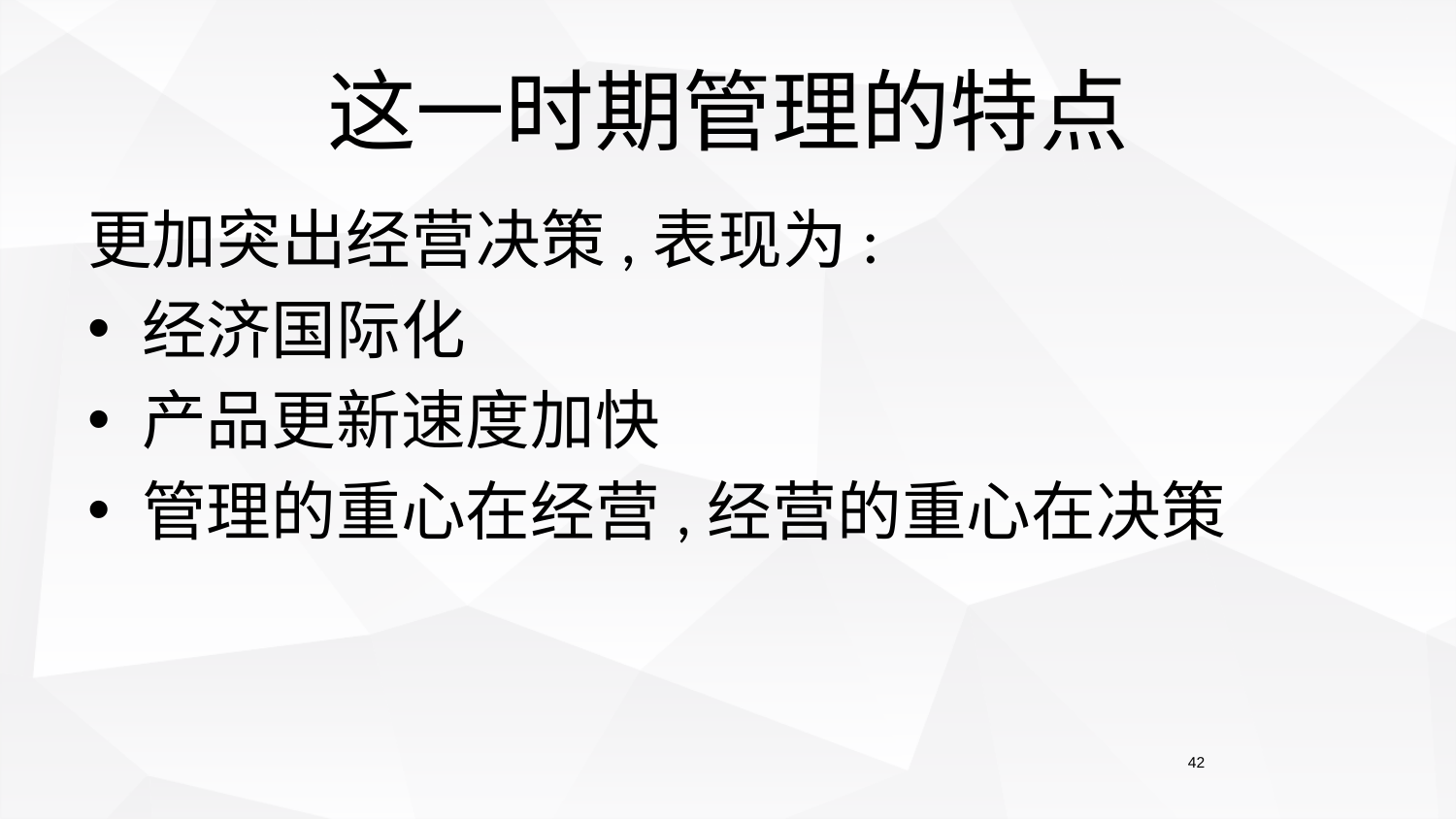

# 这一时期管理的特点
更加突出经营决策,表现为:
经济国际化
产品更新速度加快
管理的重心在经营,经营的重心在决策
42